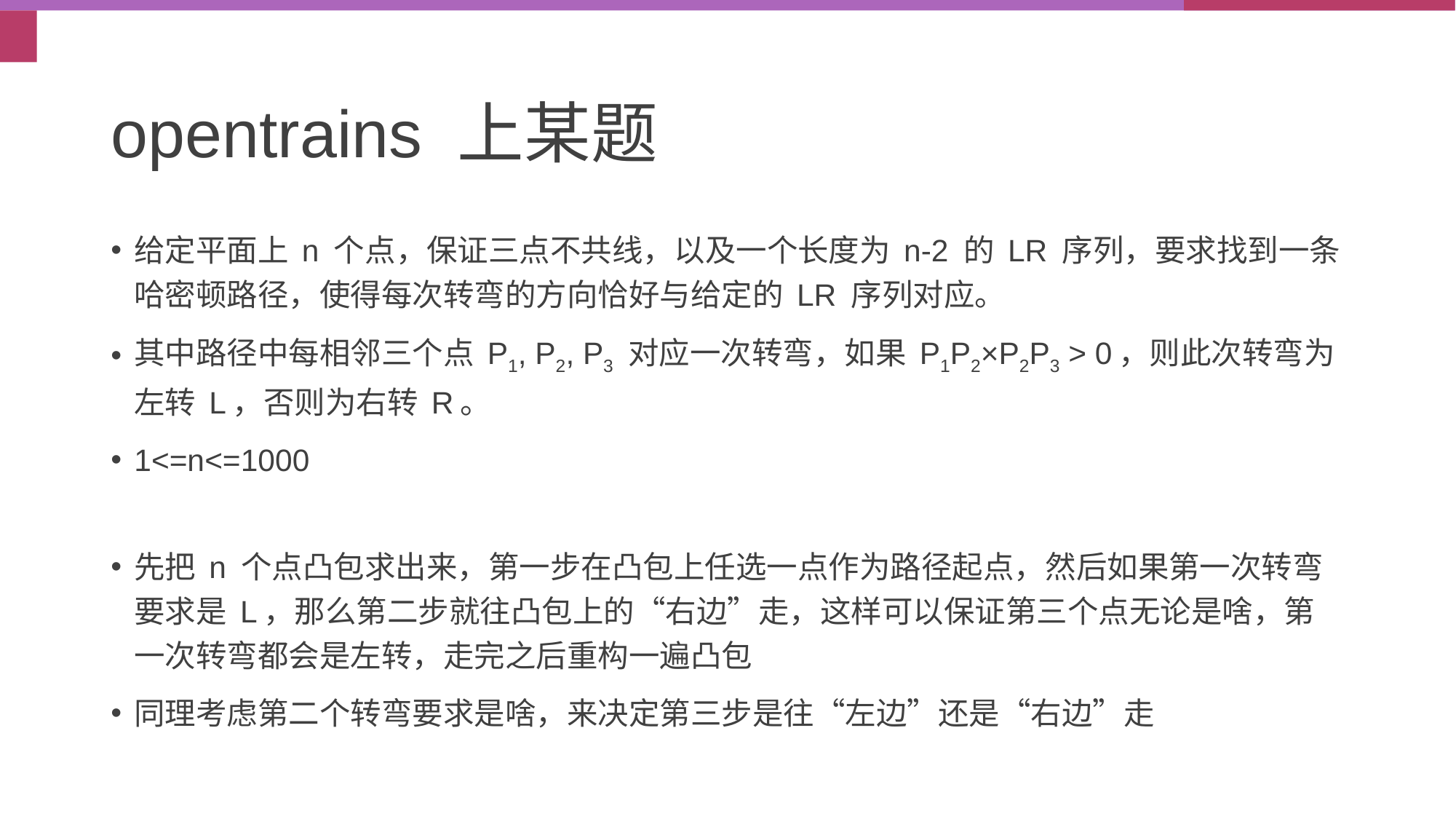

# opentrains 上某题
给定平面上 n 个点，保证三点不共线，以及一个长度为 n-2 的 LR 序列，要求找到一条哈密顿路径，使得每次转弯的方向恰好与给定的 LR 序列对应。
其中路径中每相邻三个点 P1, P2, P3 对应一次转弯，如果 P1P2×P2P3 > 0，则此次转弯为左转 L，否则为右转 R。
1<=n<=1000

先把 n 个点凸包求出来，第一步在凸包上任选一点作为路径起点，然后如果第一次转弯要求是 L，那么第二步就往凸包上的“右边”走，这样可以保证第三个点无论是啥，第一次转弯都会是左转，走完之后重构一遍凸包
同理考虑第二个转弯要求是啥，来决定第三步是往“左边”还是“右边”走